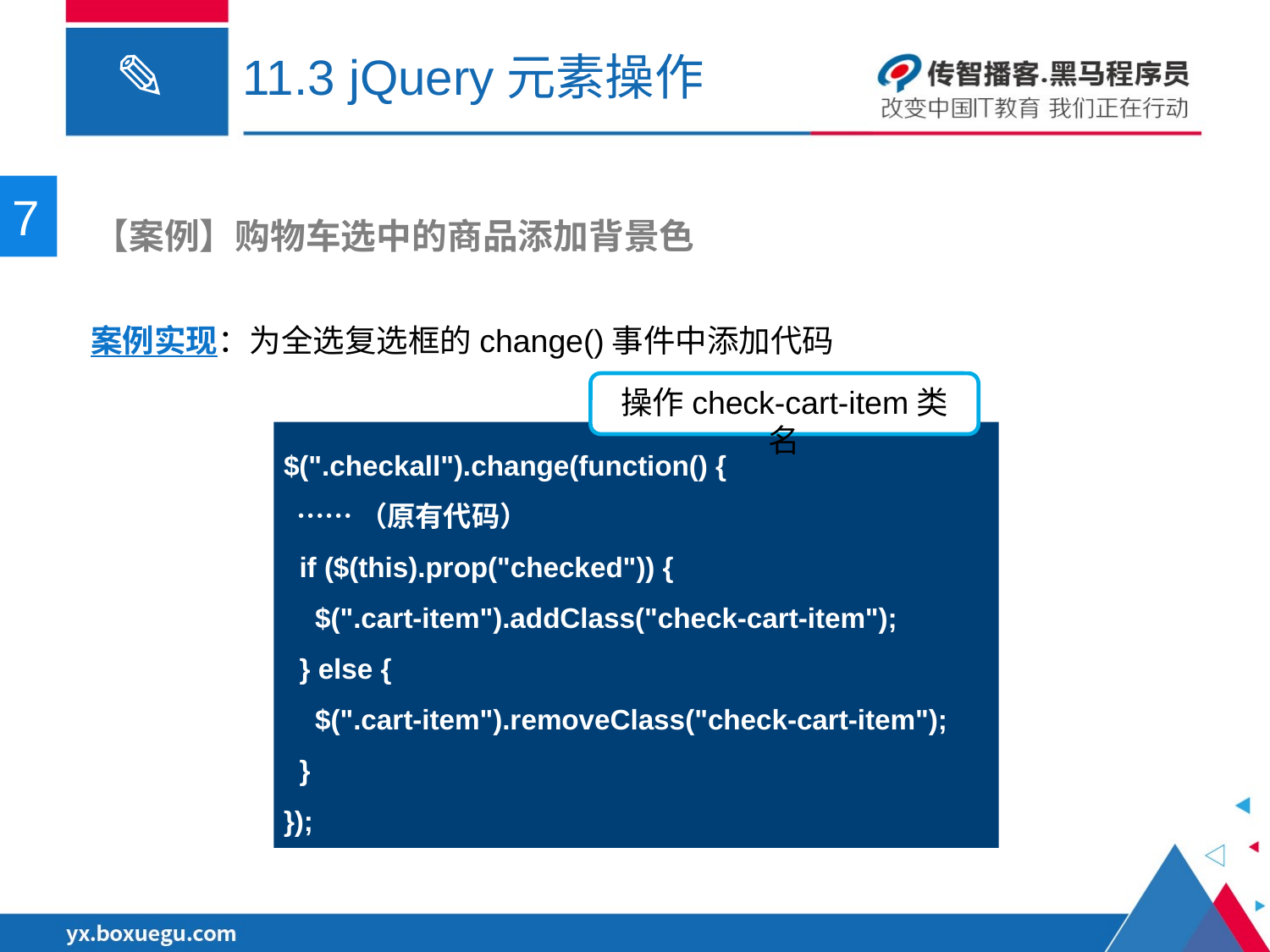

# 11.3 jQuery元素操作

7
  【案例】购物车选中的商品添加背景色
案例实现：为全选复选框的change()事件中添加代码
操作check-cart-item类名

$(".checkall").change(function() {
  ……（原有代码）
  if ($(this).prop("checked")) {
    $(".cart-item").addClass("check-cart-item");
  } else {
    $(".cart-item").removeClass("check-cart-item");
  }
});